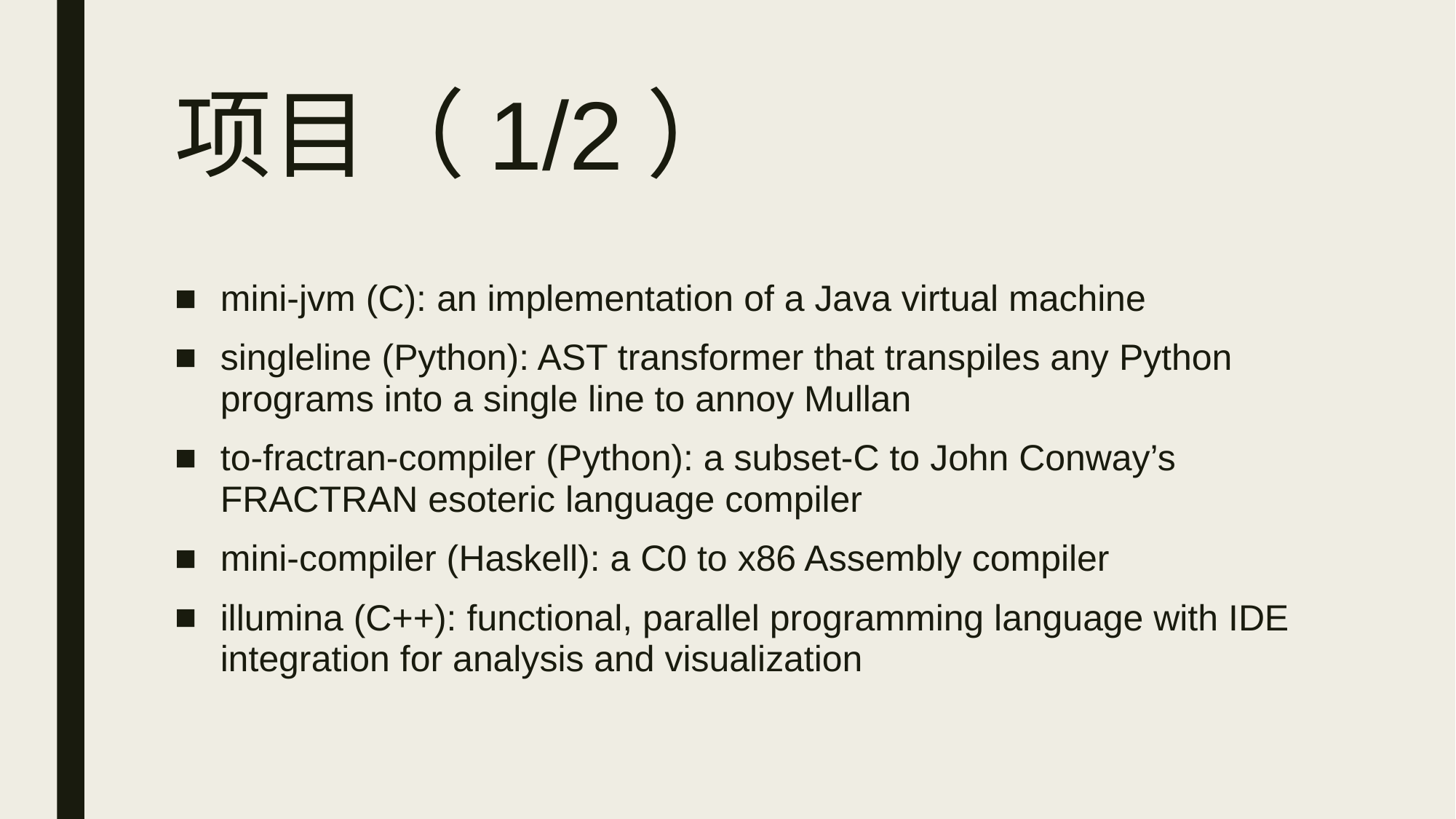

# 项目（1/2）
mini-jvm (C): an implementation of a Java virtual machine
singleline (Python): AST transformer that transpiles any Python programs into a single line to annoy Mullan
to-fractran-compiler (Python): a subset-C to John Conway’s FRACTRAN esoteric language compiler
mini-compiler (Haskell): a C0 to x86 Assembly compiler
illumina (C++): functional, parallel programming language with IDE integration for analysis and visualization